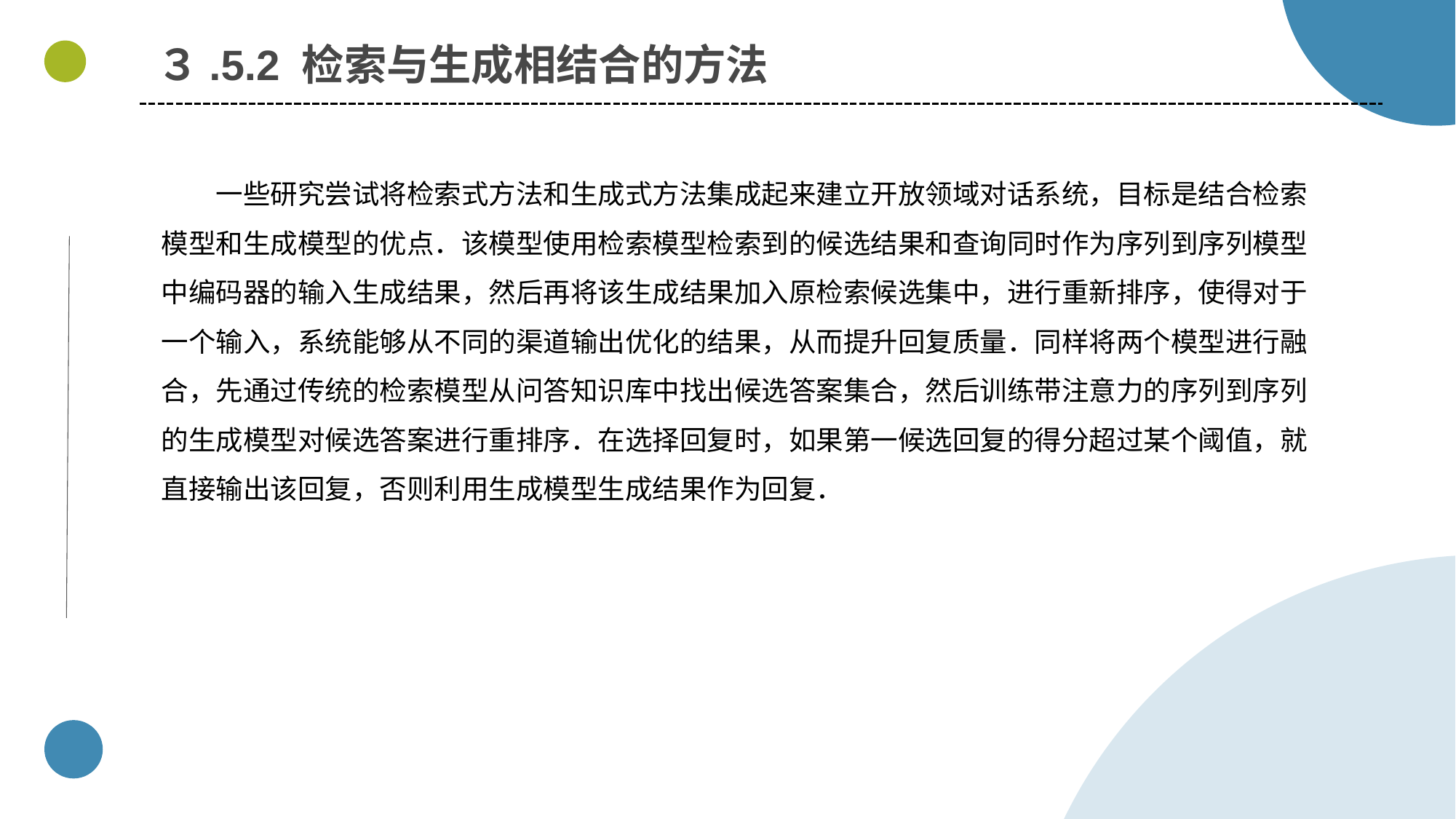

３.5.2 检索与生成相结合的方法
一些研究尝试将检索式方法和生成式方法集成起来建立开放领域对话系统，目标是结合检索模型和生成模型的优点．该模型使用检索模型检索到的候选结果和查询同时作为序列到序列模型中编码器的输入生成结果，然后再将该生成结果加入原检索候选集中，进行重新排序，使得对于一个输入，系统能够从不同的渠道输出优化的结果，从而提升回复质量．同样将两个模型进行融合，先通过传统的检索模型从问答知识库中找出候选答案集合，然后训练带注意力的序列到序列的生成模型对候选答案进行重排序．在选择回复时，如果第一候选回复的得分超过某个阈值，就直接输出该回复，否则利用生成模型生成结果作为回复．